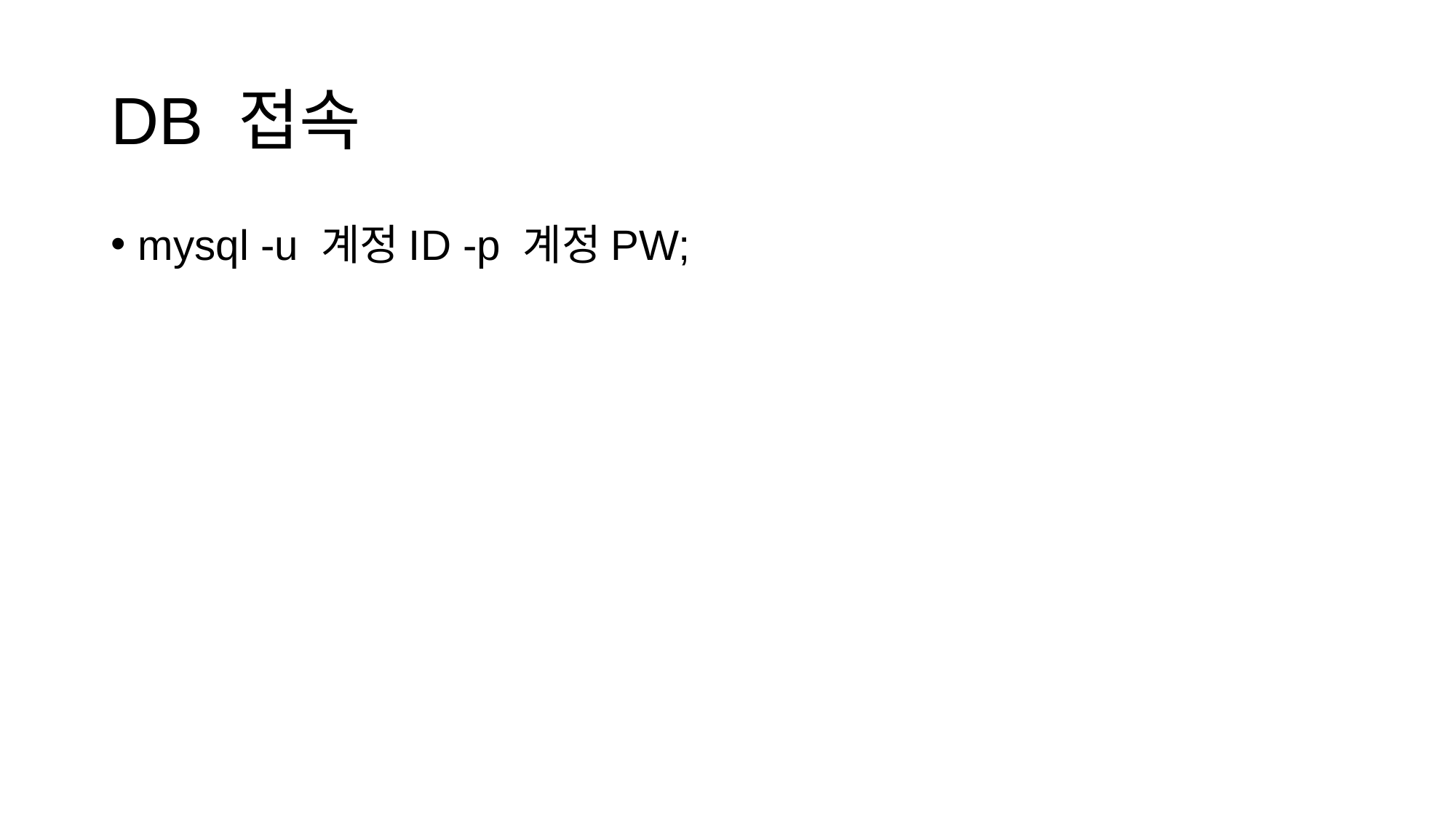

# DB 접속
mysql -u 계정ID -p 계정PW;